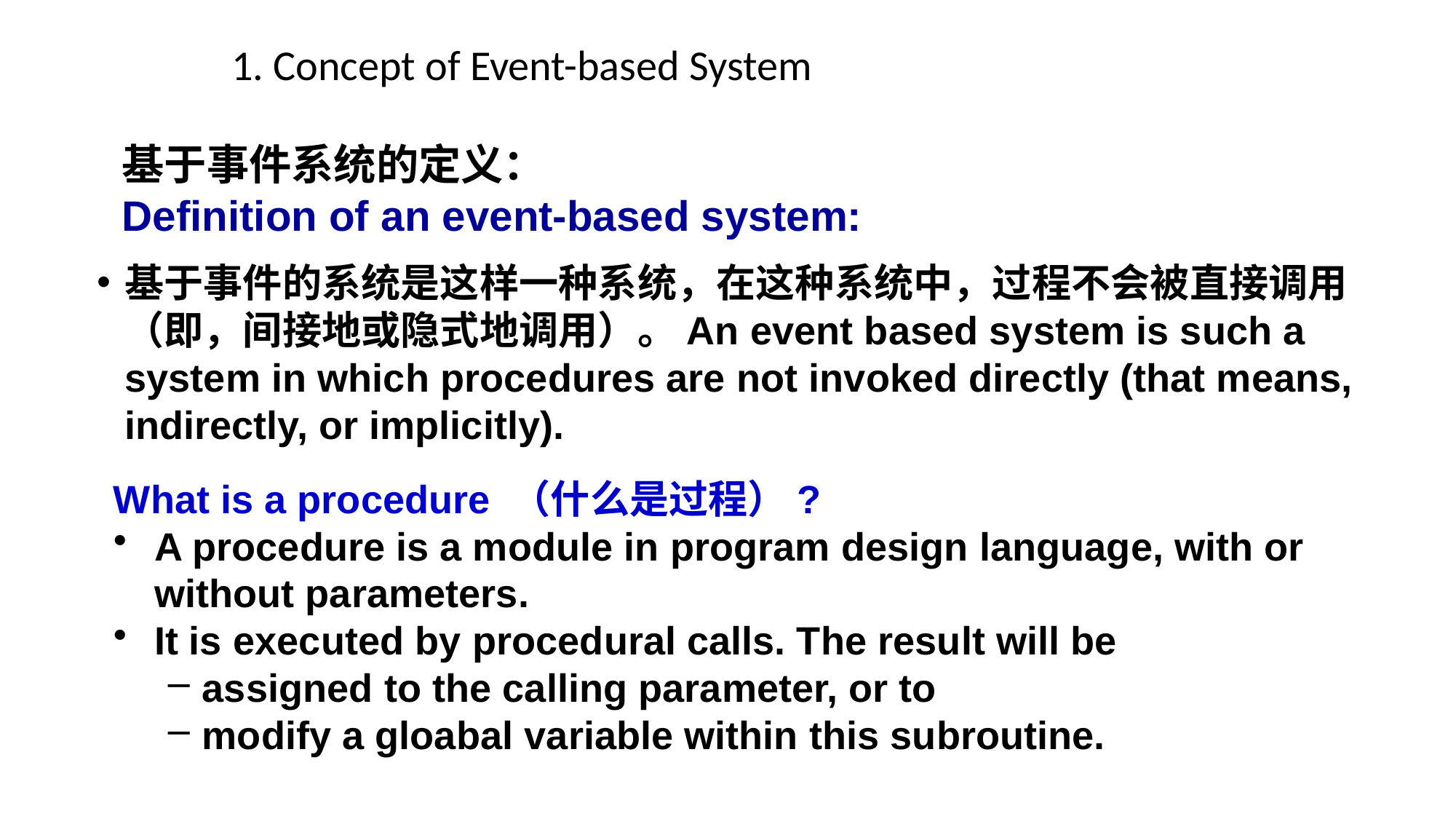

# 1. Concept of Event-based System
基于事件系统的定义：
Definition of an event-based system:
基于事件的系统是这样一种系统，在这种系统中，过程不会被直接调用（即，间接地或隐式地调用）。An event based system is such a system in which procedures are not invoked directly (that means, indirectly, or implicitly).
What is a procedure （什么是过程）?
A procedure is a module in program design language, with or without parameters.
It is executed by procedural calls. The result will be
assigned to the calling parameter, or to
modify a gloabal variable within this subroutine.